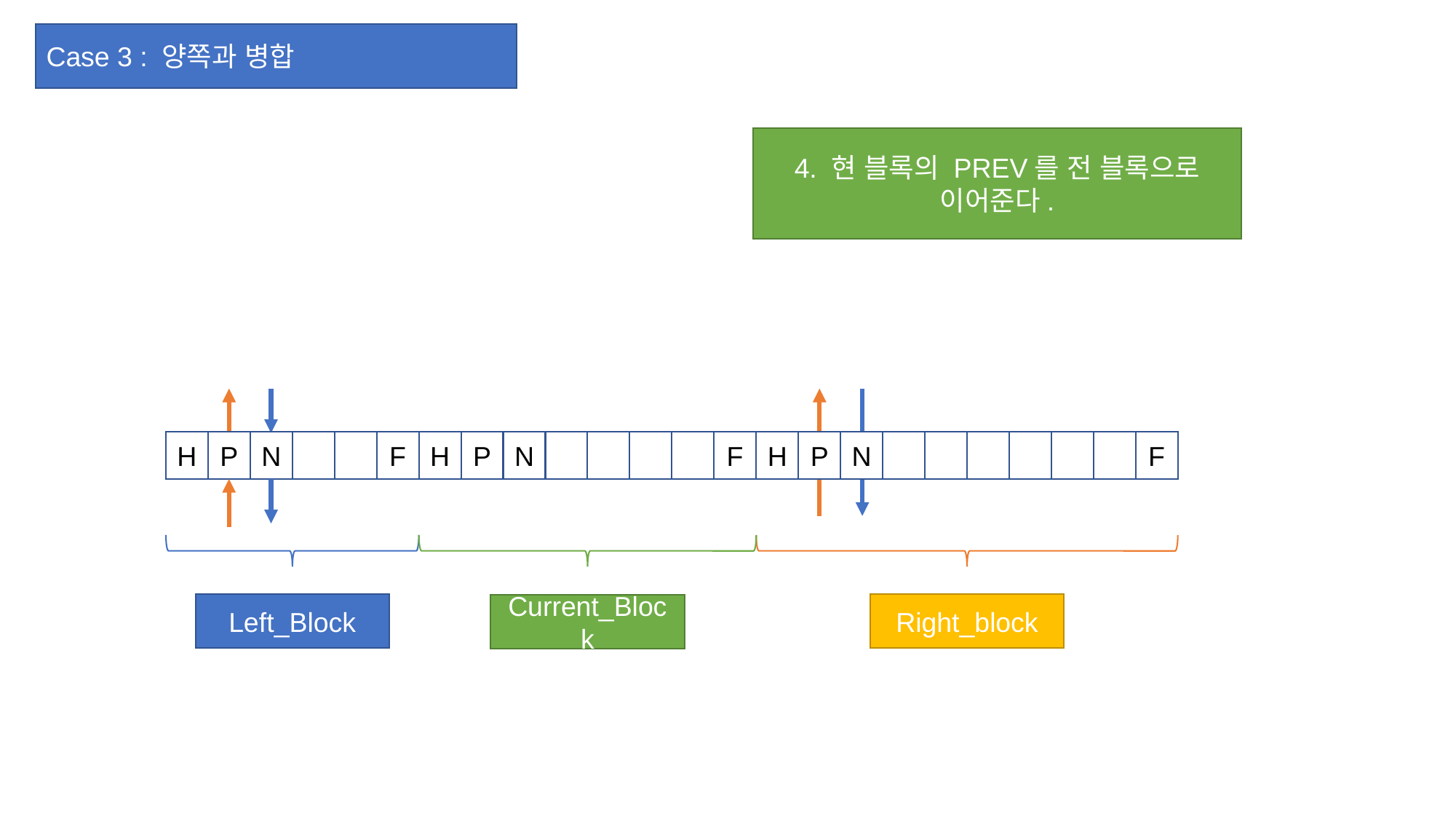

Case 3 : 양쪽과 병합
4. 현 블록의 PREV를 전 블록으로 이어준다.

H
P
N

F
H
P
N

F

H
P
N

F

Left_Block
Right_block
Current_Block